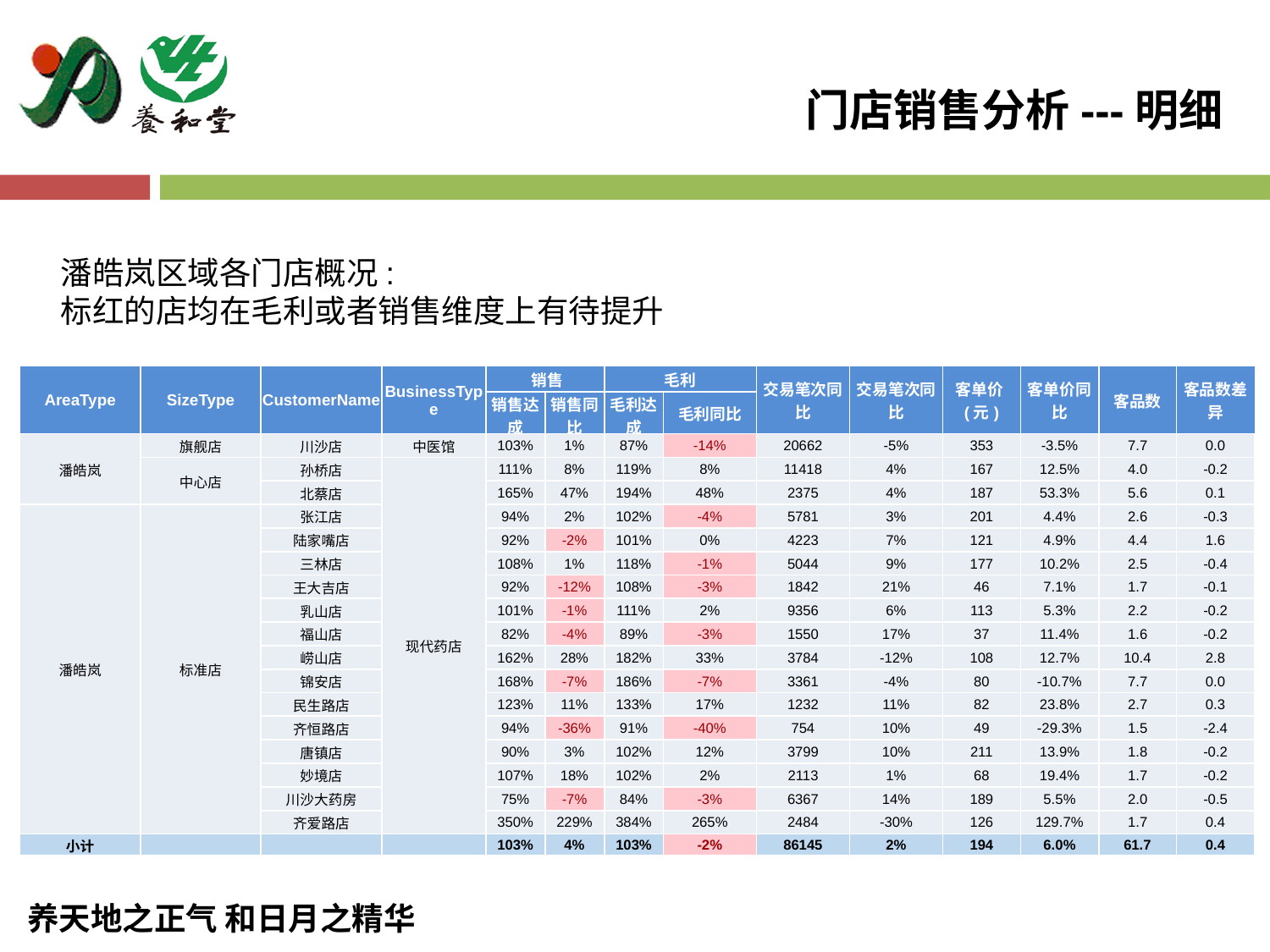

门店销售分析---明细
潘皓岚区域各门店概况:
标红的店均在毛利或者销售维度上有待提升
| AreaType | SizeType | CustomerName | BusinessType | 销售 |  | 毛利 |  | 交易笔次同比 | 交易笔次同比 | 客单价(元) | 客单价同比 | 客品数 | 客品数差异 |
| --- | --- | --- | --- | --- | --- | --- | --- | --- | --- | --- | --- | --- | --- |
|  |  |  |  | 销售达成 | 销售同比 | 毛利达成 | 毛利同比 |  |  |  |  |  |  |
| 潘皓岚 | 旗舰店 | 川沙店 | 中医馆 | 103% | 1% | 87% | -14% | 20662 | -5% | 353 | -3.5% | 7.7 | 0.0 |
|  | 中心店 | 孙桥店 | 现代药店 | 111% | 8% | 119% | 8% | 11418 | 4% | 167 | 12.5% | 4.0 | -0.2 |
|  |  | 北蔡店 |  | 165% | 47% | 194% | 48% | 2375 | 4% | 187 | 53.3% | 5.6 | 0.1 |
| 潘皓岚 | 标准店 | 张江店 |  | 94% | 2% | 102% | -4% | 5781 | 3% | 201 | 4.4% | 2.6 | -0.3 |
|  |  | 陆家嘴店 |  | 92% | -2% | 101% | 0% | 4223 | 7% | 121 | 4.9% | 4.4 | 1.6 |
|  |  | 三林店 |  | 108% | 1% | 118% | -1% | 5044 | 9% | 177 | 10.2% | 2.5 | -0.4 |
|  |  | 王大吉店 |  | 92% | -12% | 108% | -3% | 1842 | 21% | 46 | 7.1% | 1.7 | -0.1 |
|  |  | 乳山店 |  | 101% | -1% | 111% | 2% | 9356 | 6% | 113 | 5.3% | 2.2 | -0.2 |
|  |  | 福山店 |  | 82% | -4% | 89% | -3% | 1550 | 17% | 37 | 11.4% | 1.6 | -0.2 |
|  |  | 崂山店 |  | 162% | 28% | 182% | 33% | 3784 | -12% | 108 | 12.7% | 10.4 | 2.8 |
|  |  | 锦安店 |  | 168% | -7% | 186% | -7% | 3361 | -4% | 80 | -10.7% | 7.7 | 0.0 |
|  |  | 民生路店 |  | 123% | 11% | 133% | 17% | 1232 | 11% | 82 | 23.8% | 2.7 | 0.3 |
|  |  | 齐恒路店 |  | 94% | -36% | 91% | -40% | 754 | 10% | 49 | -29.3% | 1.5 | -2.4 |
|  |  | 唐镇店 |  | 90% | 3% | 102% | 12% | 3799 | 10% | 211 | 13.9% | 1.8 | -0.2 |
|  |  | 妙境店 |  | 107% | 18% | 102% | 2% | 2113 | 1% | 68 | 19.4% | 1.7 | -0.2 |
|  |  | 川沙大药房 |  | 75% | -7% | 84% | -3% | 6367 | 14% | 189 | 5.5% | 2.0 | -0.5 |
|  |  | 齐爱路店 |  | 350% | 229% | 384% | 265% | 2484 | -30% | 126 | 129.7% | 1.7 | 0.4 |
| 小计 |  |  |  | 103% | 4% | 103% | -2% | 86145 | 2% | 194 | 6.0% | 61.7 | 0.4 |